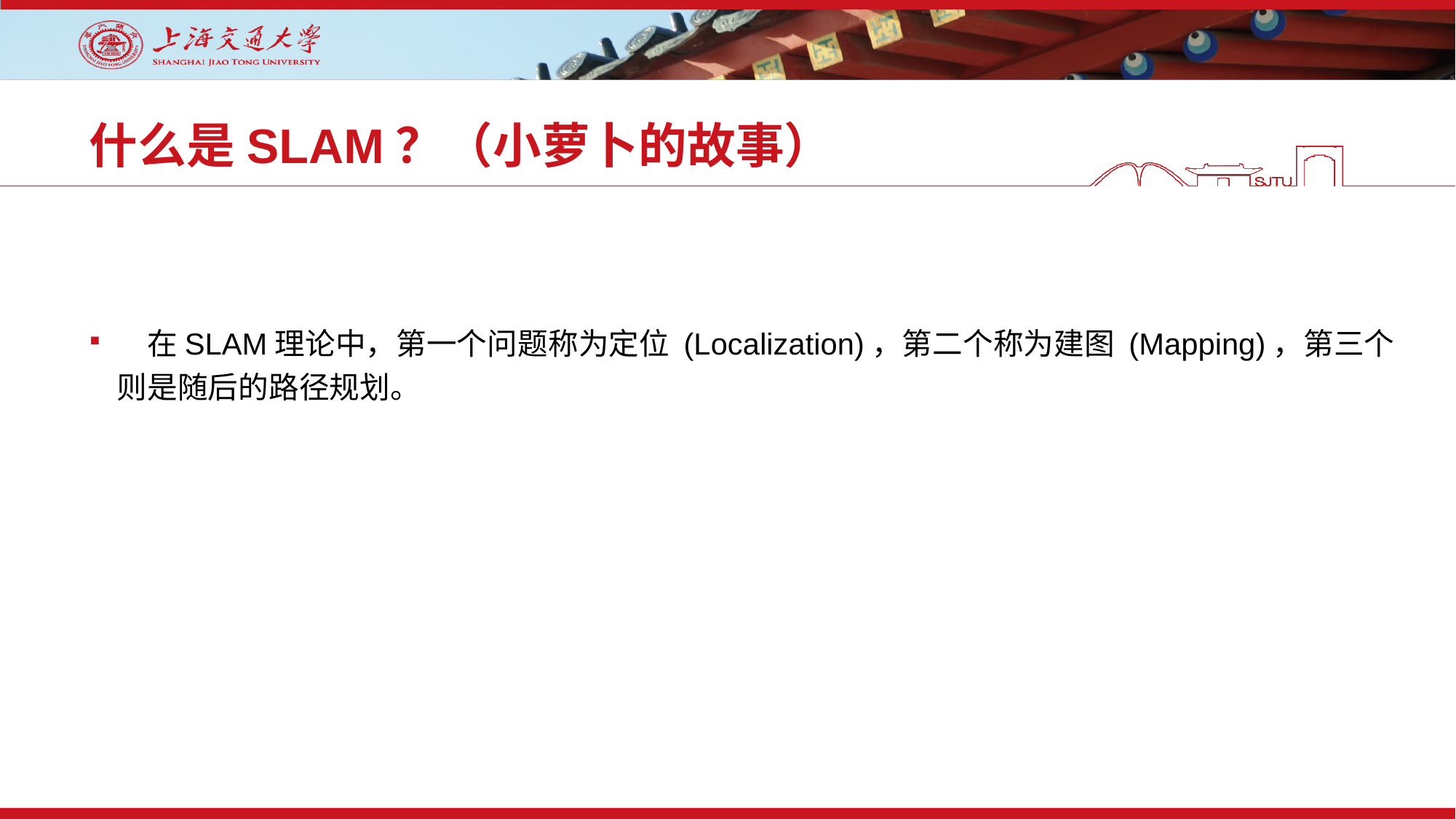

# 什么是SLAM？（小萝卜的故事）
　在SLAM理论中，第一个问题称为定位 (Localization)，第二个称为建图 (Mapping)，第三个则是随后的路径规划。